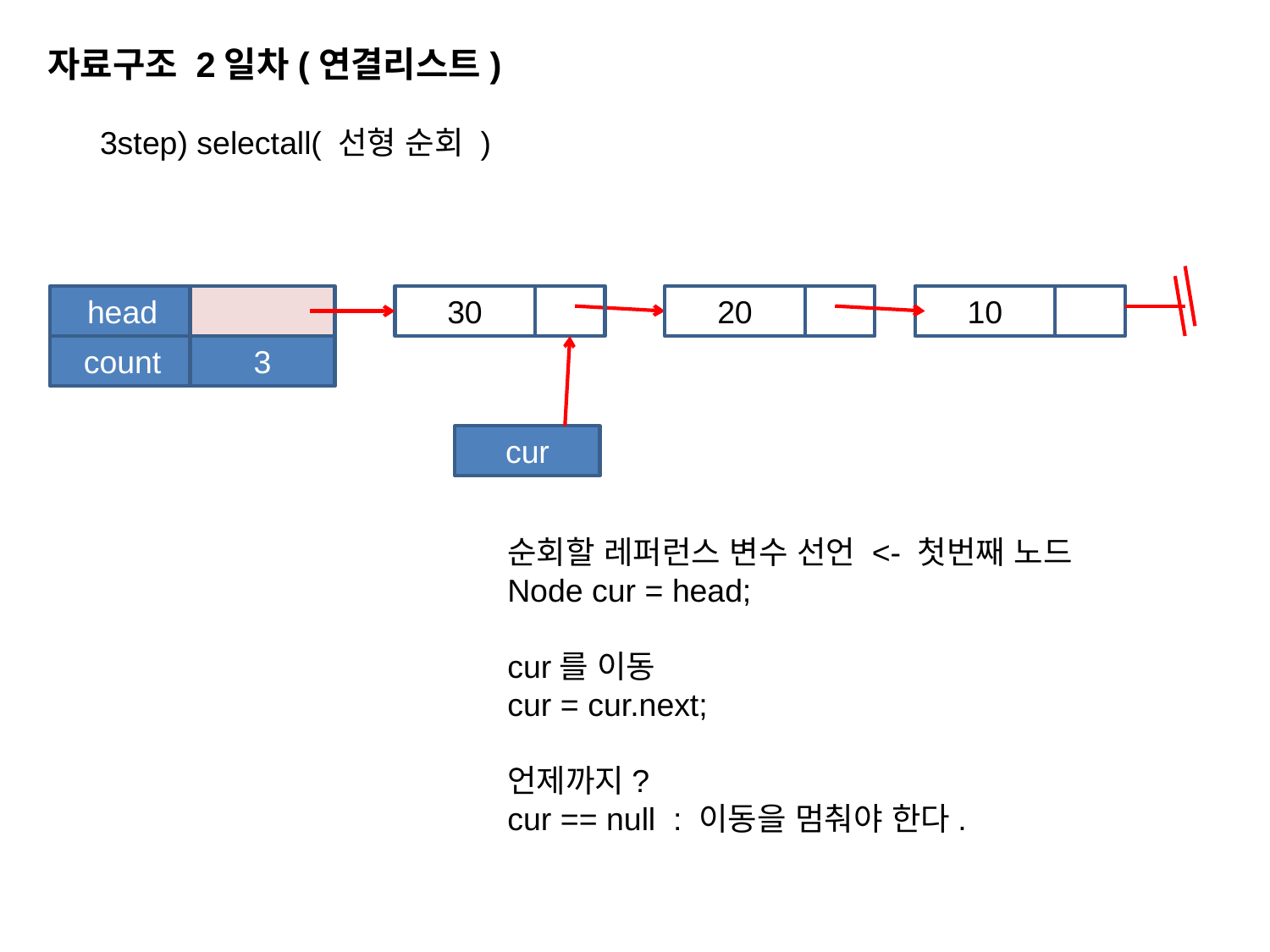

자료구조 2일차(연결리스트)
3step) selectall( 선형 순회 )
head

30

20

10

count
3
cur
순회할 레퍼런스 변수 선언 <- 첫번째 노드
Node cur = head;

cur를 이동
cur = cur.next;

언제까지?
cur == null  : 이동을 멈춰야 한다.